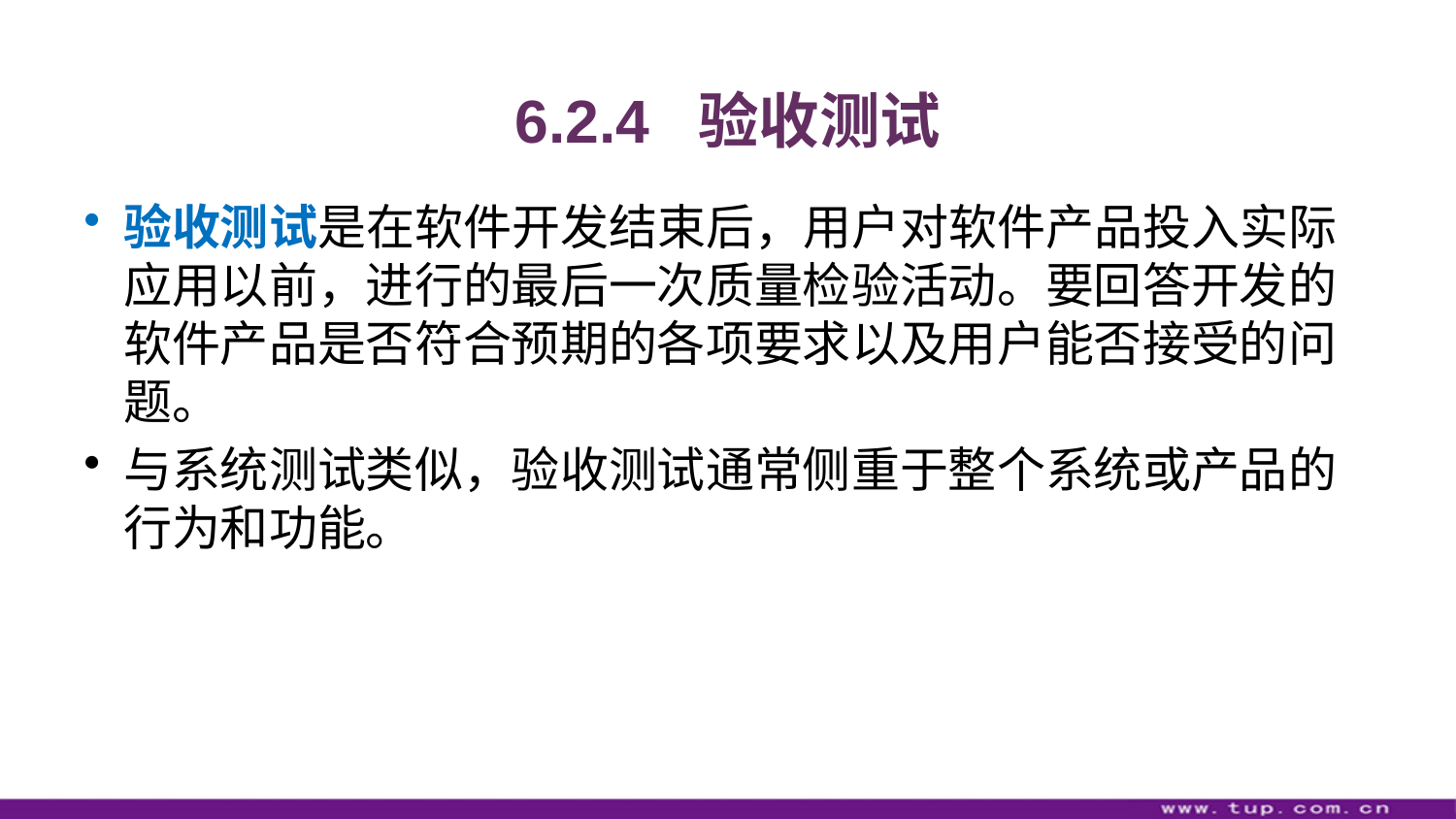

# 6.2.4  验收测试
验收测试是在软件开发结束后，用户对软件产品投入实际应用以前，进行的最后一次质量检验活动。要回答开发的软件产品是否符合预期的各项要求以及用户能否接受的问题。
与系统测试类似，验收测试通常侧重于整个系统或产品的行为和功能。